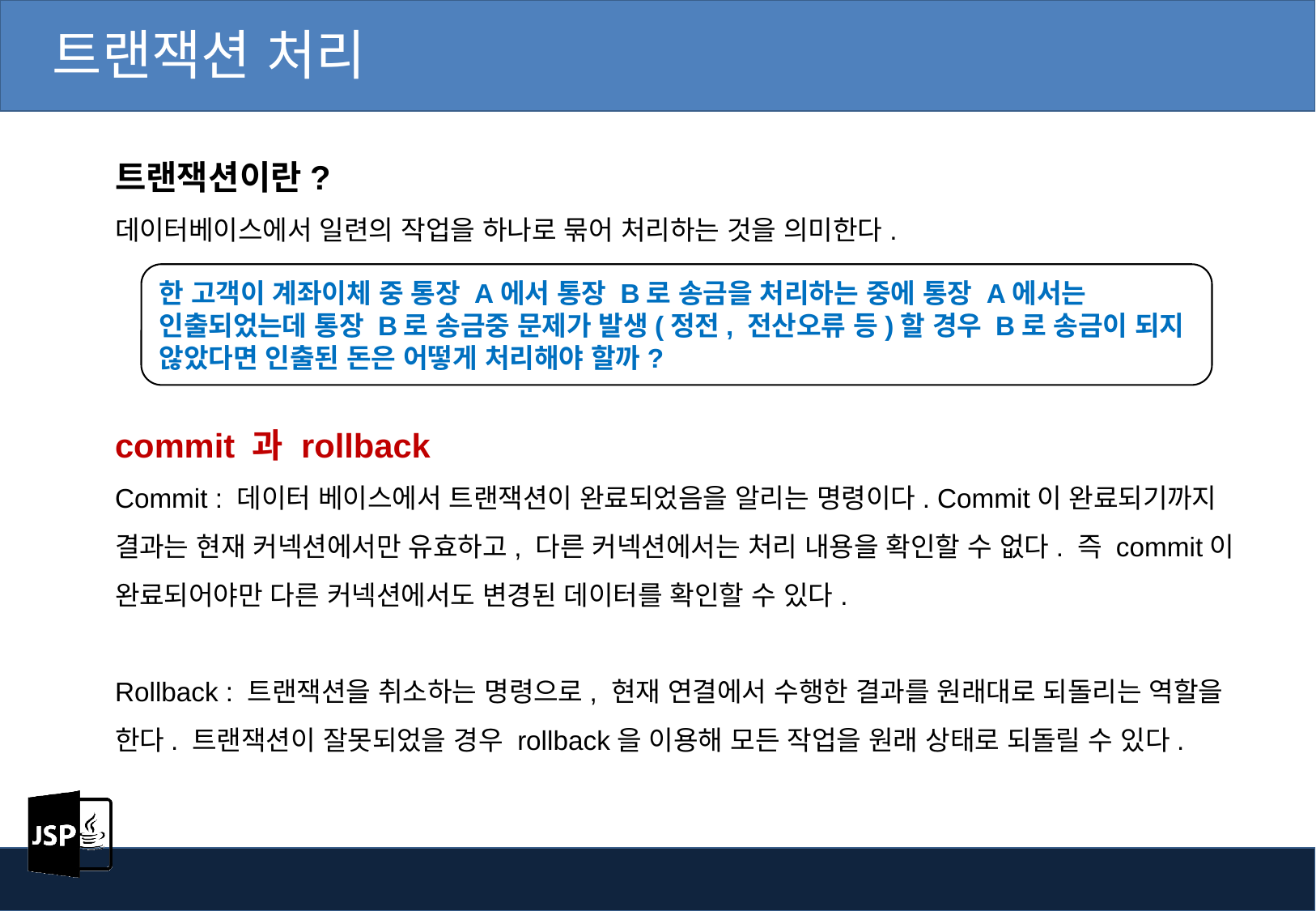

트랜잭션 처리
트랜잭션이란?
데이터베이스에서 일련의 작업을 하나로 묶어 처리하는 것을 의미한다.
한 고객이 계좌이체 중 통장 A에서 통장 B로 송금을 처리하는 중에 통장 A에서는 인출되었는데 통장 B로 송금중 문제가 발생(정전, 전산오류 등)할 경우 B로 송금이 되지 않았다면 인출된 돈은 어떻게 처리해야 할까?
commit 과 rollback
Commit : 데이터 베이스에서 트랜잭션이 완료되었음을 알리는 명령이다. Commit이 완료되기까지 결과는 현재 커넥션에서만 유효하고, 다른 커넥션에서는 처리 내용을 확인할 수 없다. 즉 commit이 완료되어야만 다른 커넥션에서도 변경된 데이터를 확인할 수 있다.

Rollback : 트랜잭션을 취소하는 명령으로, 현재 연결에서 수행한 결과를 원래대로 되돌리는 역할을 한다. 트랜잭션이 잘못되었을 경우 rollback을 이용해 모든 작업을 원래 상태로 되돌릴 수 있다.